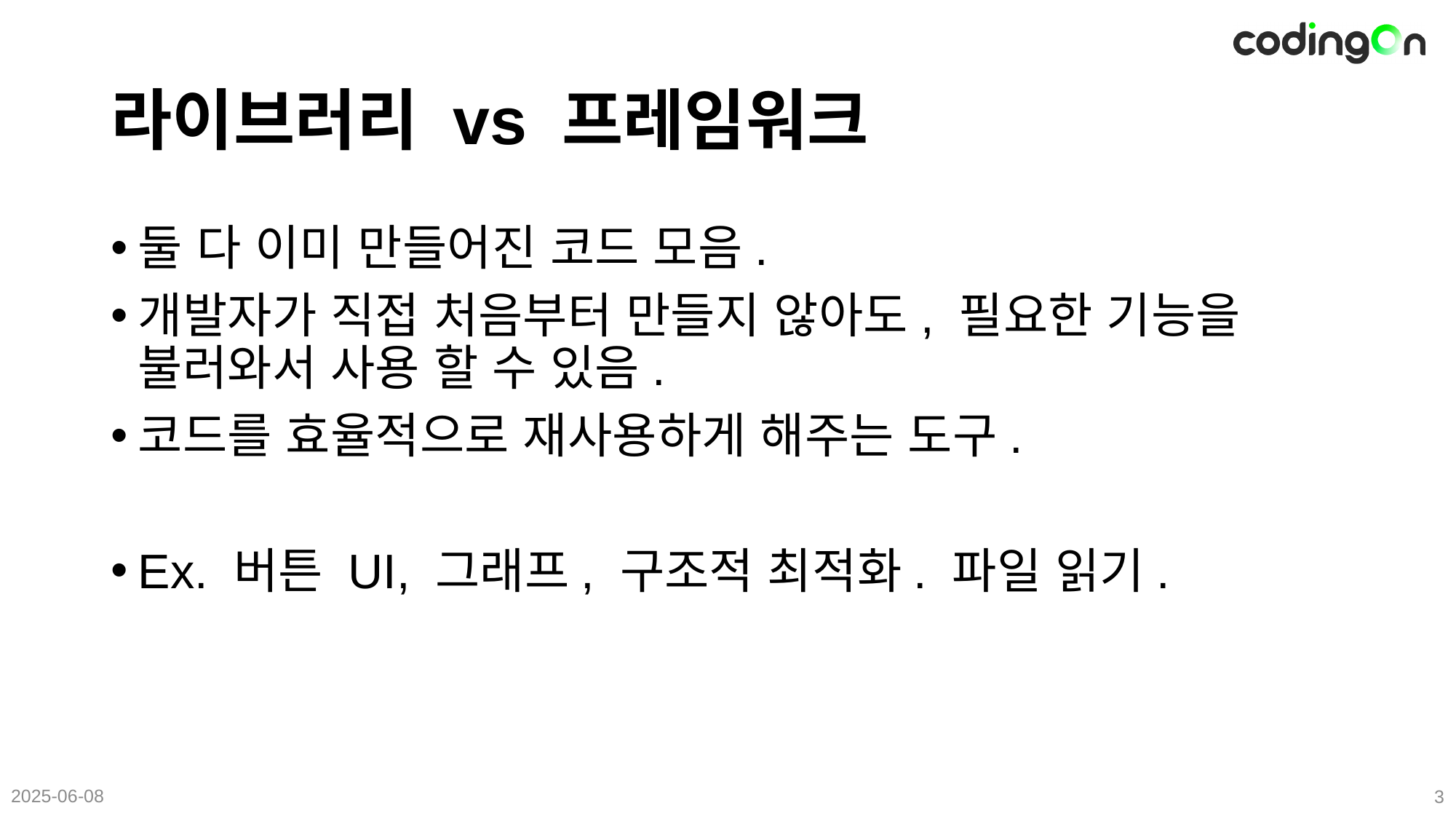

# 라이브러리 vs 프레임워크
둘 다 이미 만들어진 코드 모음.
개발자가 직접 처음부터 만들지 않아도, 필요한 기능을 불러와서 사용 할 수 있음.
코드를 효율적으로 재사용하게 해주는 도구.

Ex. 버튼 UI, 그래프, 구조적 최적화. 파일 읽기.

2025-06-08
3